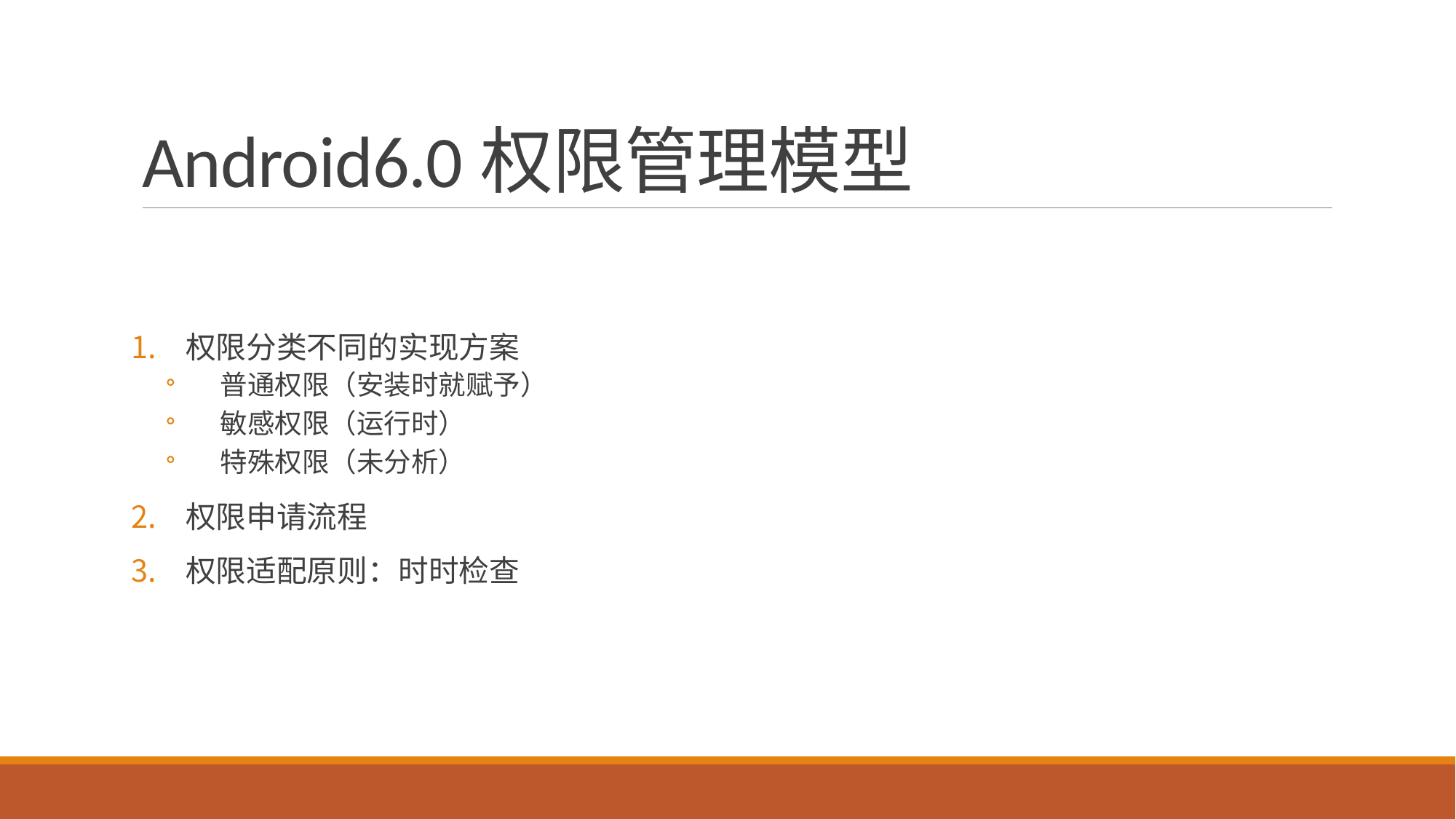

# Android6.0权限管理模型
权限分类不同的实现方案
普通权限（安装时就赋予）
敏感权限（运行时）
特殊权限（未分析）
权限申请流程
权限适配原则：时时检查